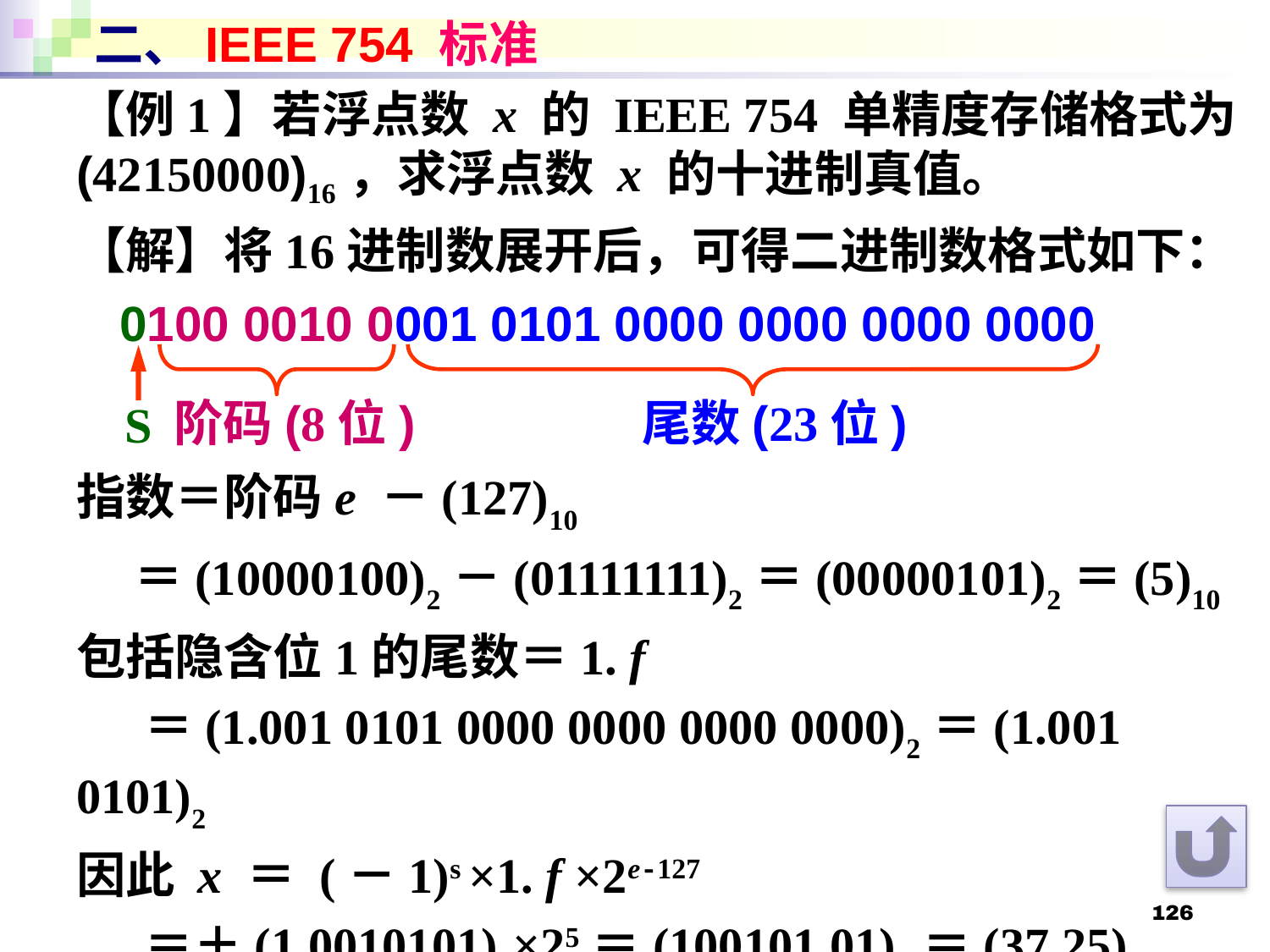

# 二、IEEE 754 标准

【例1】若浮点数 x 的 IEEE 754 单精度存储格式为(42150000)16，求浮点数 x 的十进制真值。
【解】将16进制数展开后，可得二进制数格式如下：

指数＝阶码e －(127)10
       ＝(10000100)2－(01111111)2＝(00000101)2＝(5)10
包括隐含位1的尾数＝1. f
     ＝(1.001 0101 0000 0000 0000 0000)2＝(1.001 0101)2
因此 x ＝ (－1)s ×1. f ×2e-127
     ＝＋(1.0010101)2×25＝(100101.01)2＝(37.25)10

0100 0010 0001 0101 0000 0000 0000 0000

阶码(8位)
尾数(23位)
S

126